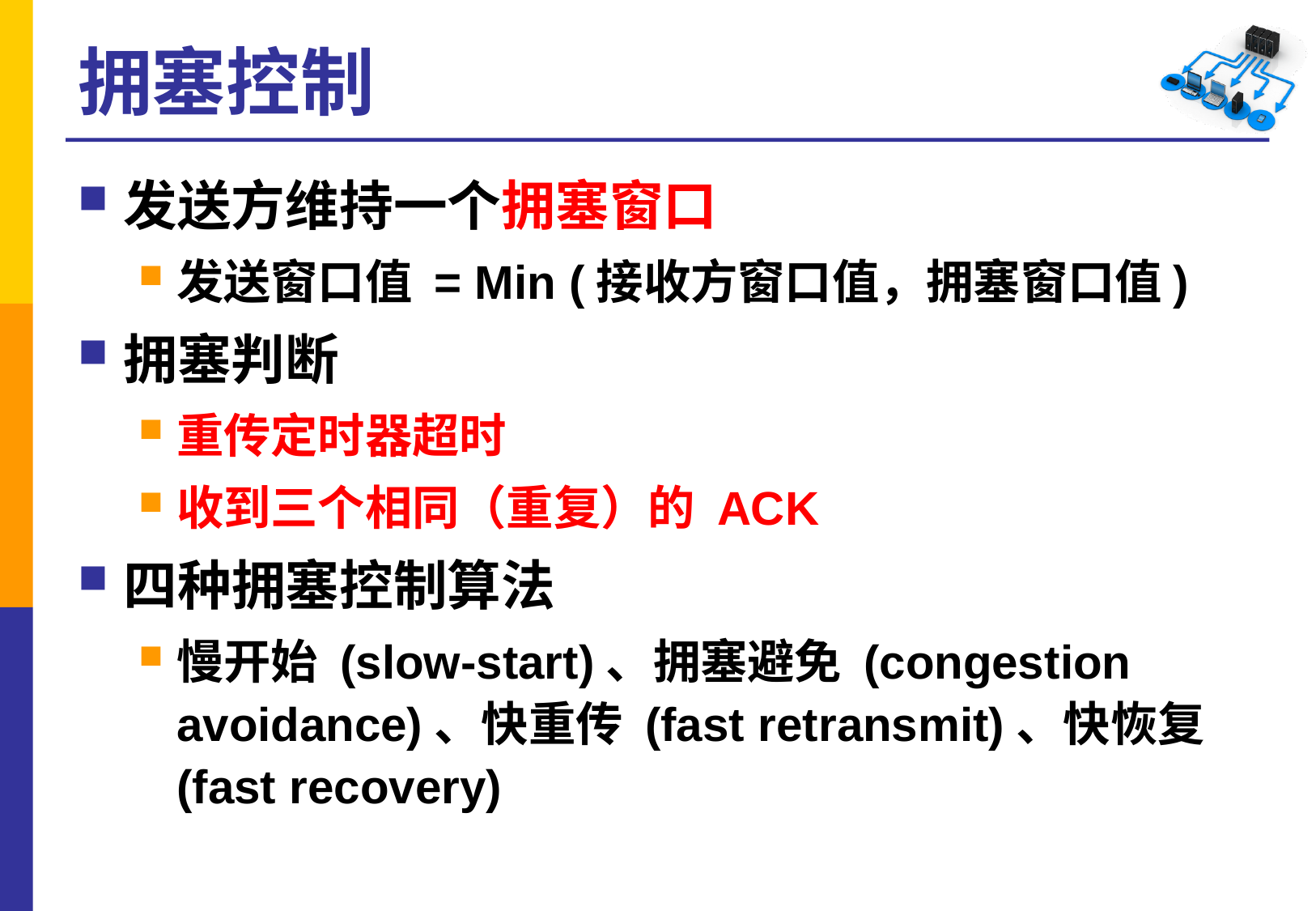

# 拥塞控制
发送方维持一个拥塞窗口
发送窗口值 = Min (接收方窗口值，拥塞窗口值)
拥塞判断
重传定时器超时
收到三个相同（重复）的 ACK
四种拥塞控制算法
慢开始 (slow-start)、拥塞避免 (congestion avoidance)、快重传 (fast retransmit)、快恢复 (fast recovery)